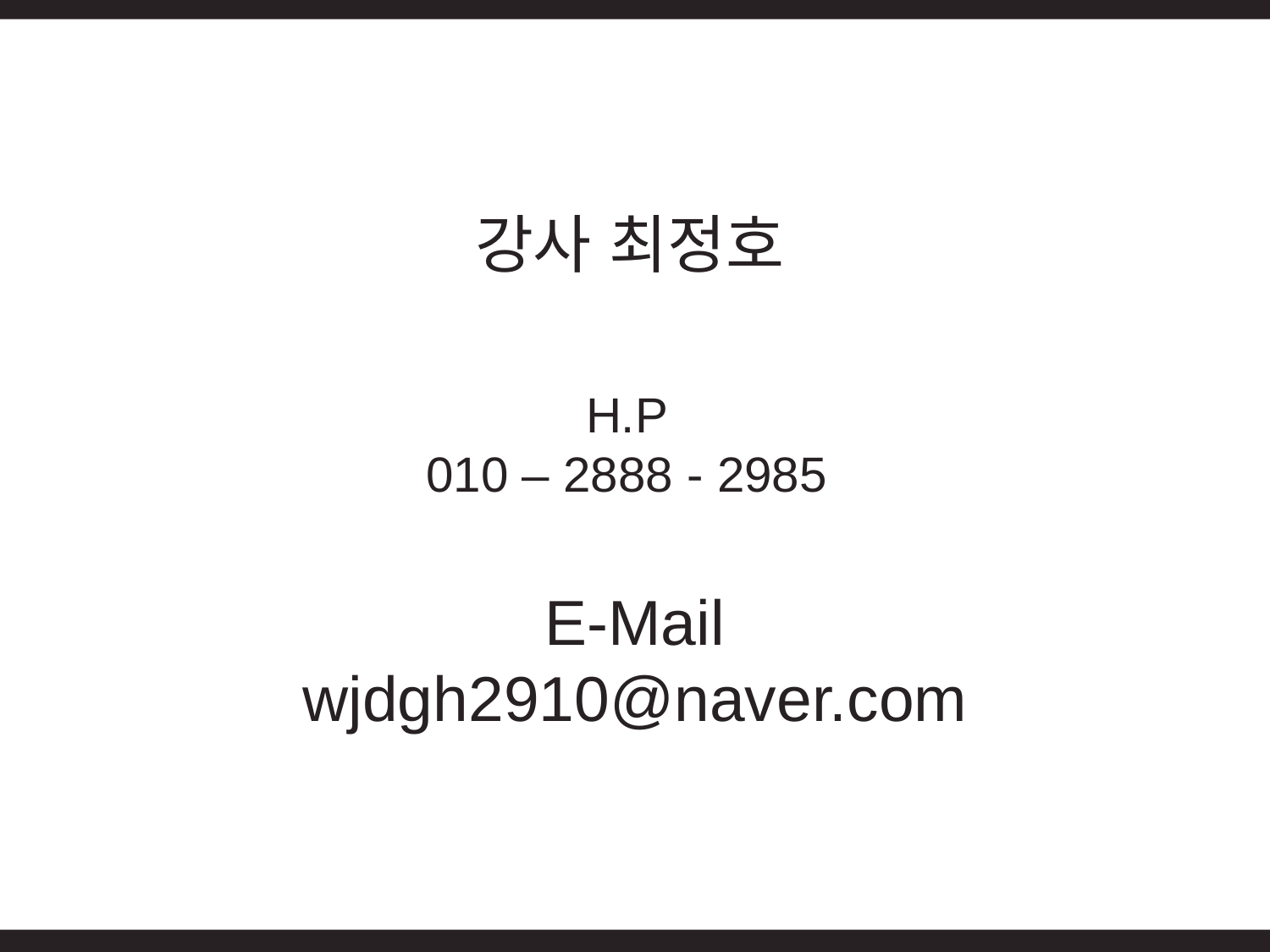

강사 최정호
 H.P
 010 – 2888 - 2985
E-Mail wjdgh2910@naver.com